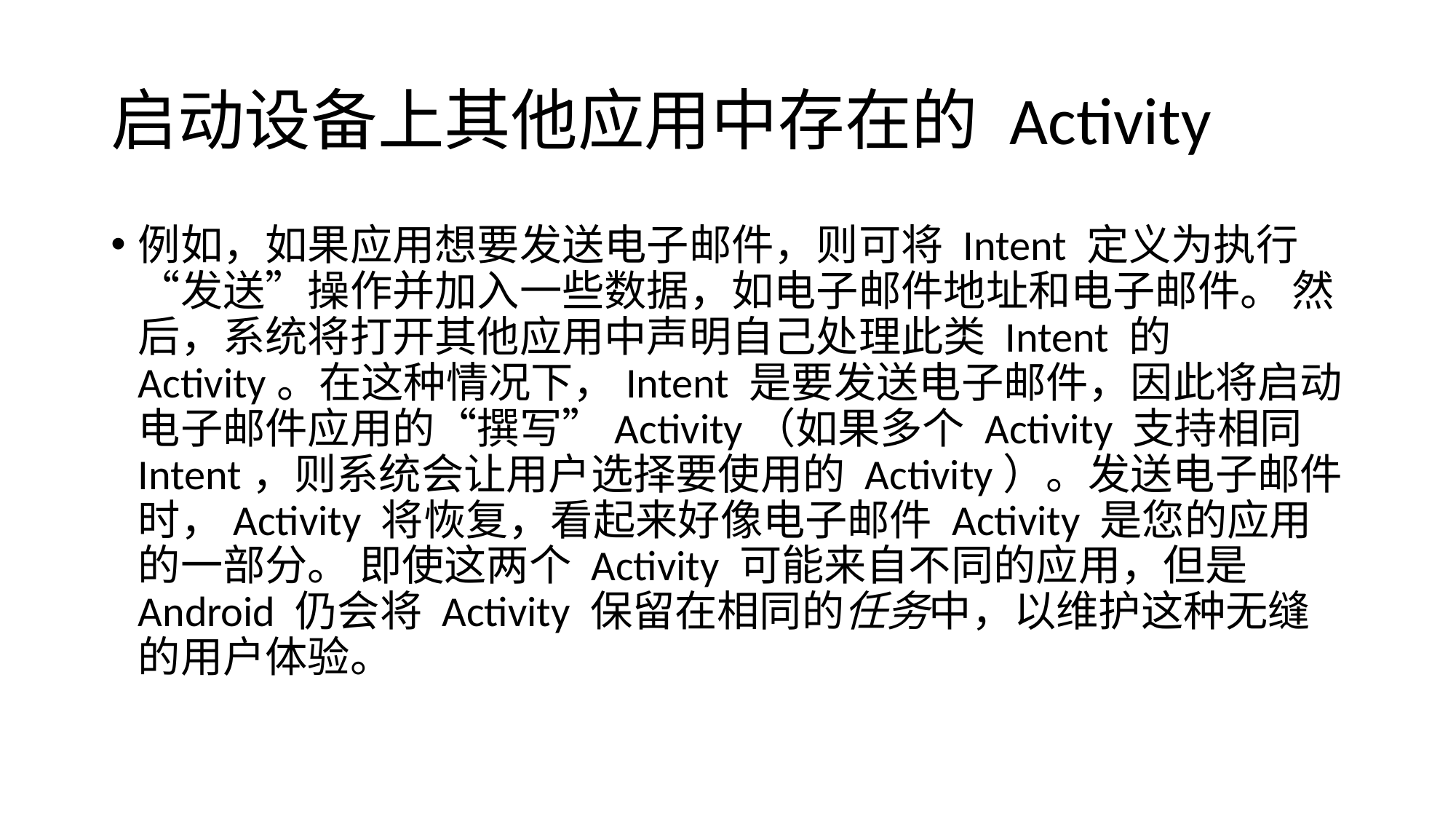

# 启动设备上其他应用中存在的 Activity
例如，如果应用想要发送电子邮件，则可将 Intent 定义为执行“发送”操作并加入一些数据，如电子邮件地址和电子邮件。 然后，系统将打开其他应用中声明自己处理此类 Intent 的 Activity。在这种情况下，Intent 是要发送电子邮件，因此将启动电子邮件应用的“撰写”Activity（如果多个 Activity 支持相同 Intent，则系统会让用户选择要使用的 Activity）。发送电子邮件时，Activity 将恢复，看起来好像电子邮件 Activity 是您的应用的一部分。 即使这两个 Activity 可能来自不同的应用，但是 Android 仍会将 Activity 保留在相同的任务中，以维护这种无缝的用户体验。